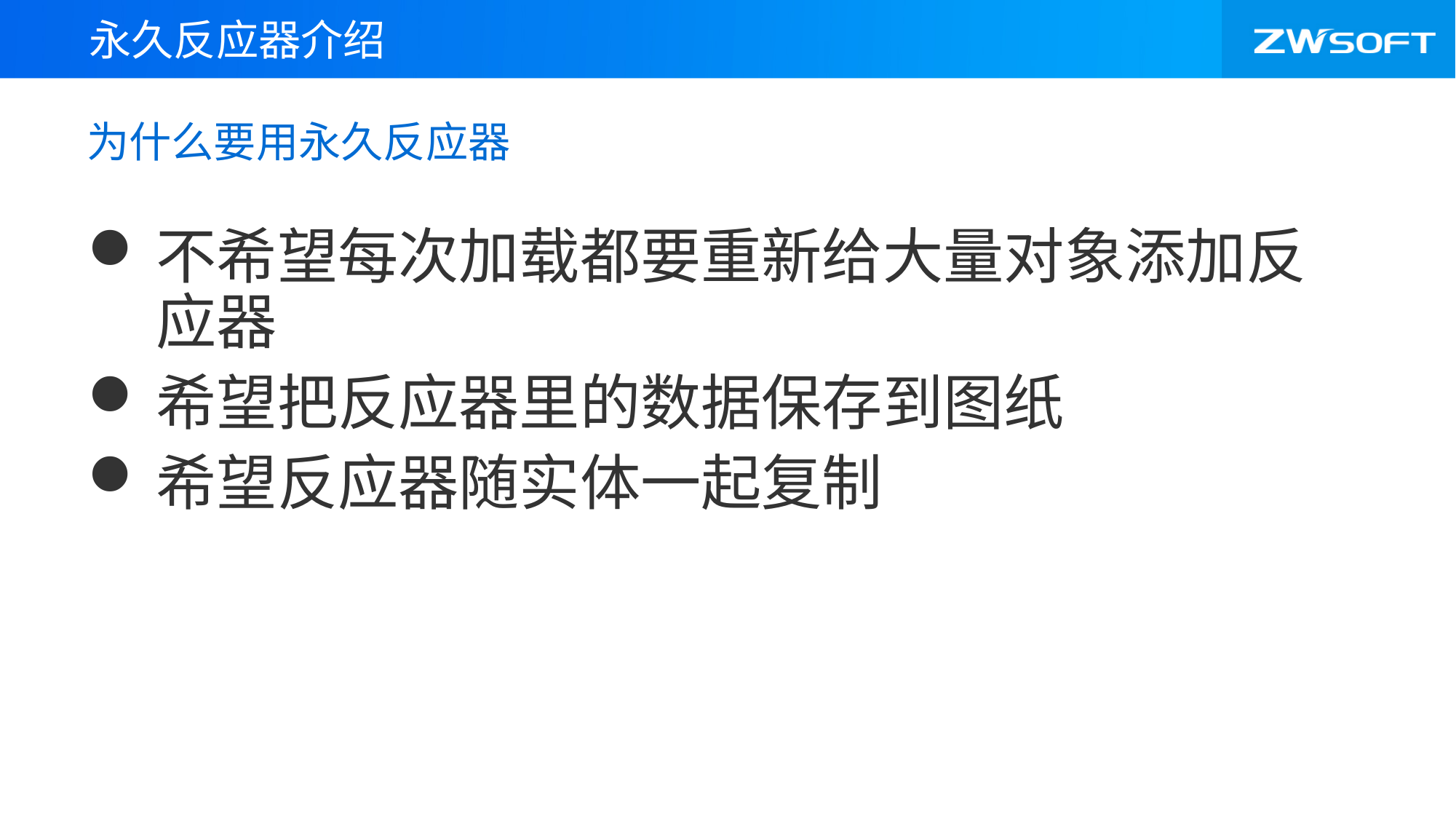

永久反应器介绍
# 为什么要用永久反应器

不希望每次加载都要重新给大量对象添加反应器
希望把反应器里的数据保存到图纸
希望反应器随实体一起复制